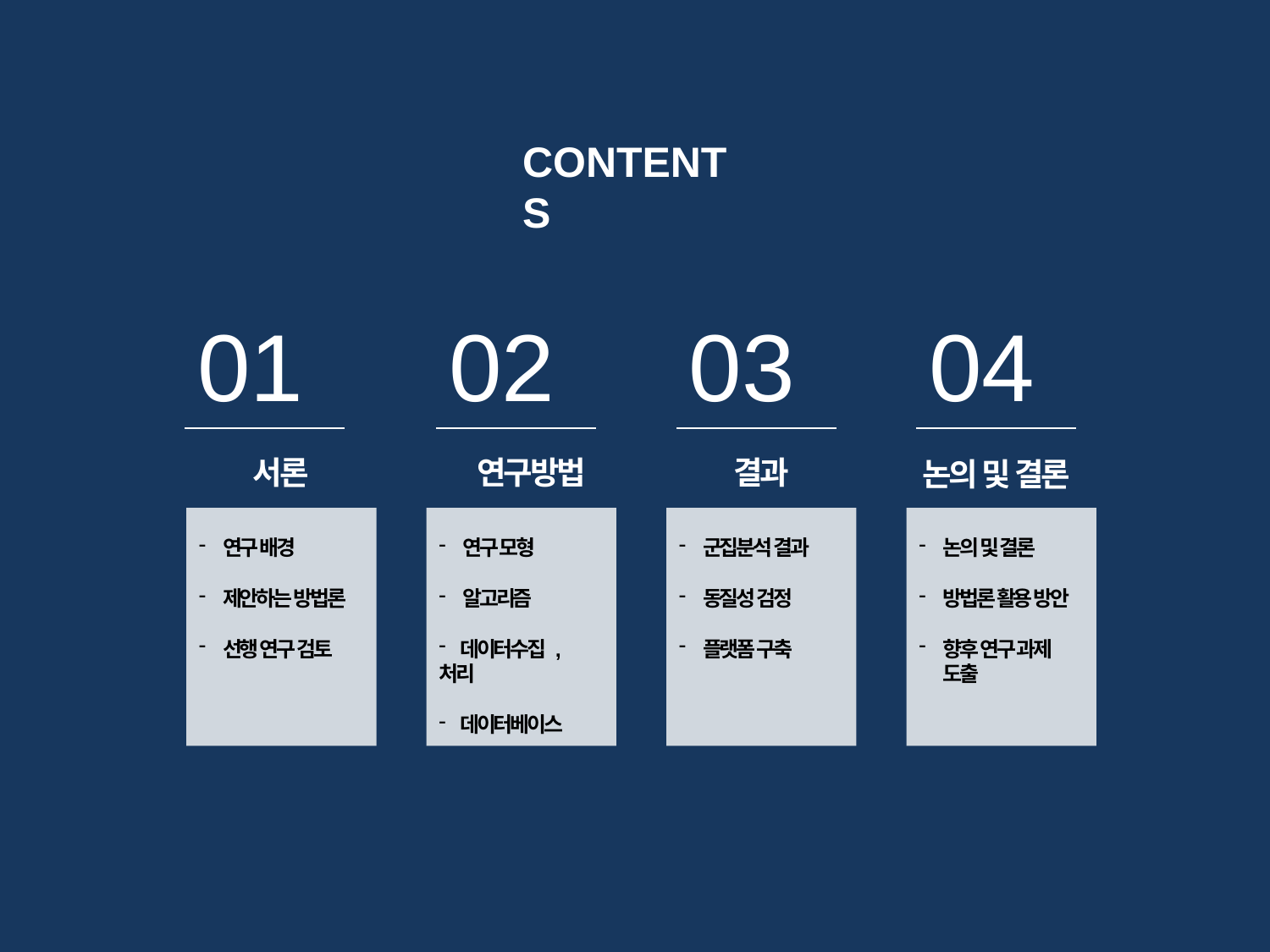

CONTENTS
01
02
03
04
서론
연구방법
결과
논의 및 결론

연구 배경

제안하는 방법론

선행 연구 검토
연구 모형

알고리즘

  데이터수집 , 처리

  데이터베이스
군집분석 결과

동질성 검정

플랫폼 구축
논의 및 결론

방법론 활용 방안

향후 연구 과제 도출